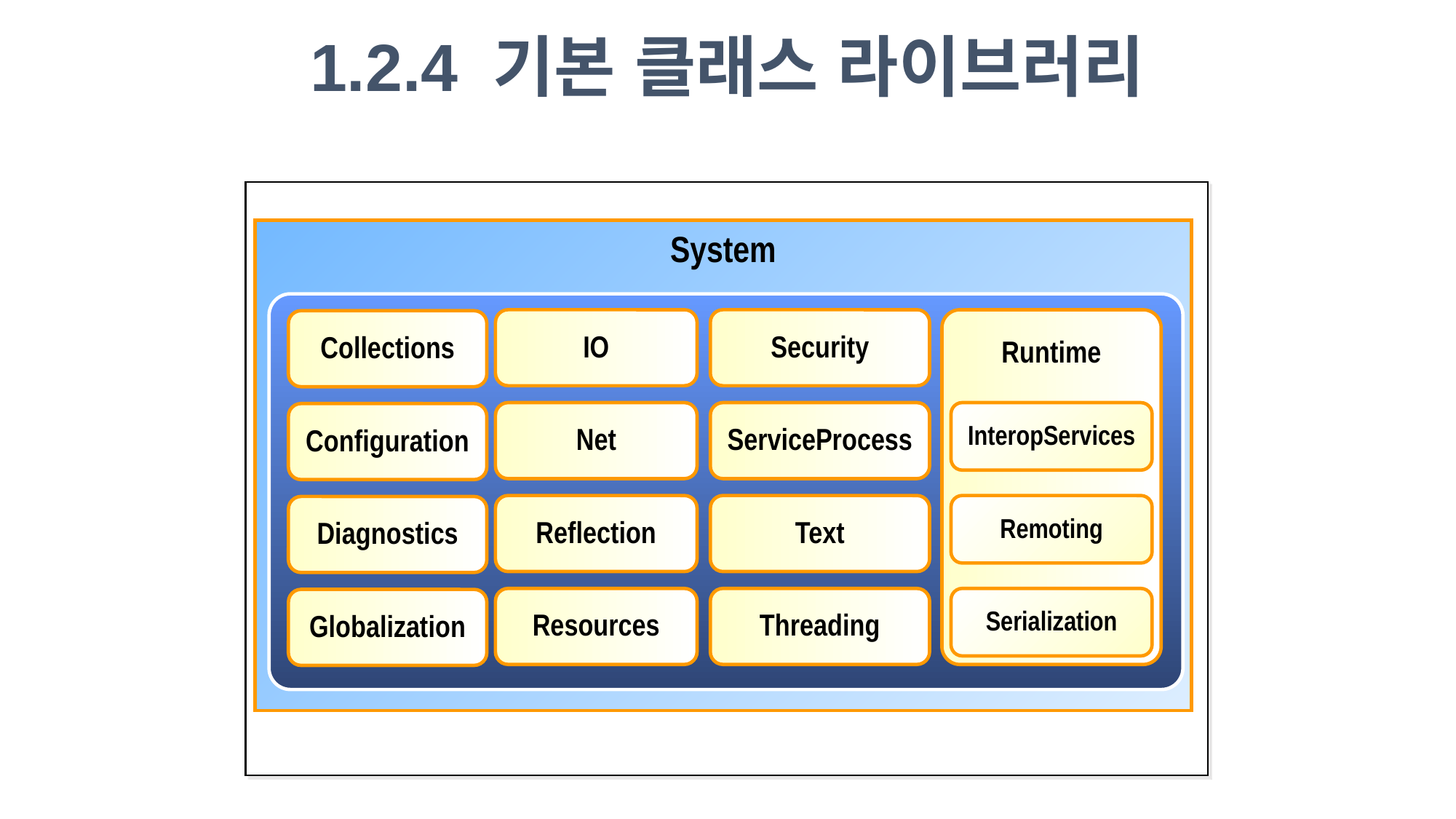

1.2.4 기본 클래스 라이브러리

System

IO
Security
Runtime
Collections
Net
ServiceProcess
InteropServices
Configuration
Reflection
Text
Remoting
Diagnostics
Resources
Threading
Serialization
Globalization